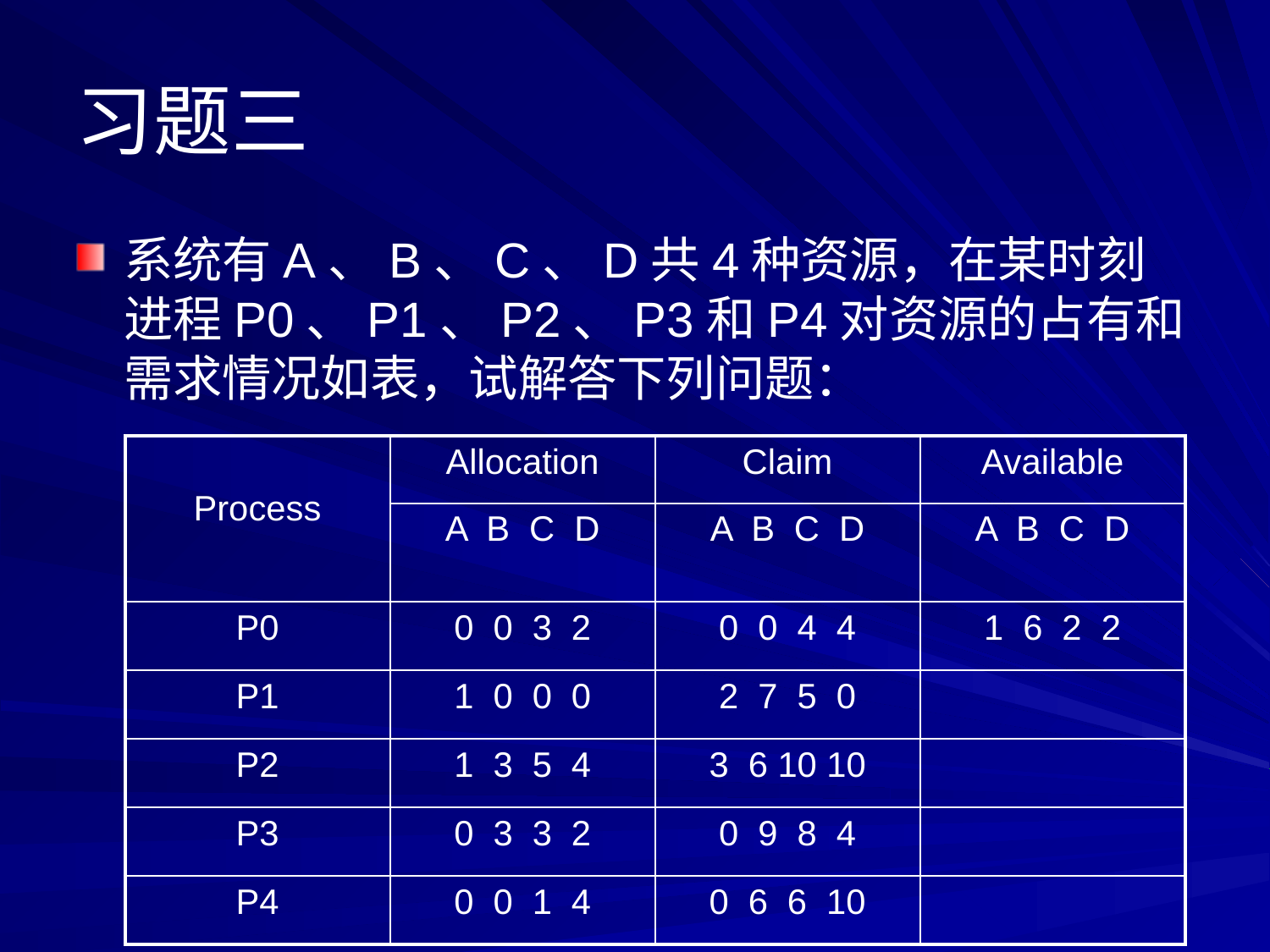

习题三
系统有A、B、C、D共4种资源，在某时刻进程P0、P1、P2、P3和P4对资源的占有和需求情况如表，试解答下列问题：

| Process | Allocation | Claim | Available |
| --- | --- | --- | --- |
|  | A B C D | A B C D | A B C D |
| P0 | 0 0 3 2 | 0 0 4 4 | 1 6 2 2 |
| P1 | 1 0 0 0 | 2 7 5 0 |  |
| P2 | 1 3 5 4 | 3 6 10 10 |  |
| P3 | 0 3 3 2 | 0 9 8 4 |  |
| P4 | 0 0 1 4 | 0 6 6 10 |  |